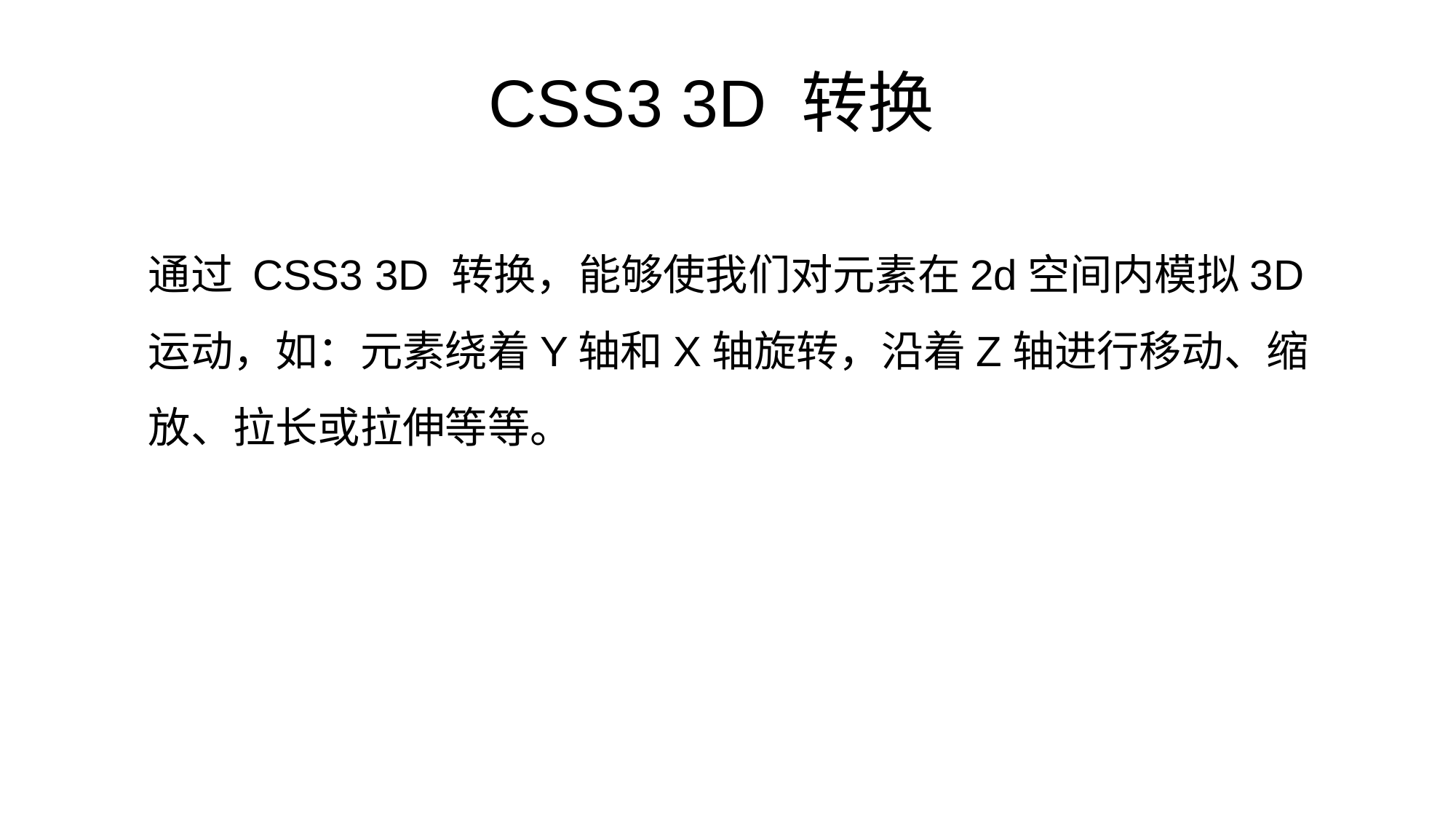

# CSS3 3D 转换

通过 CSS3 3D 转换，能够使我们对元素在2d空间内模拟3D运动，如：元素绕着Y轴和X轴旋转，沿着Z轴进行移动、缩放、拉长或拉伸等等。